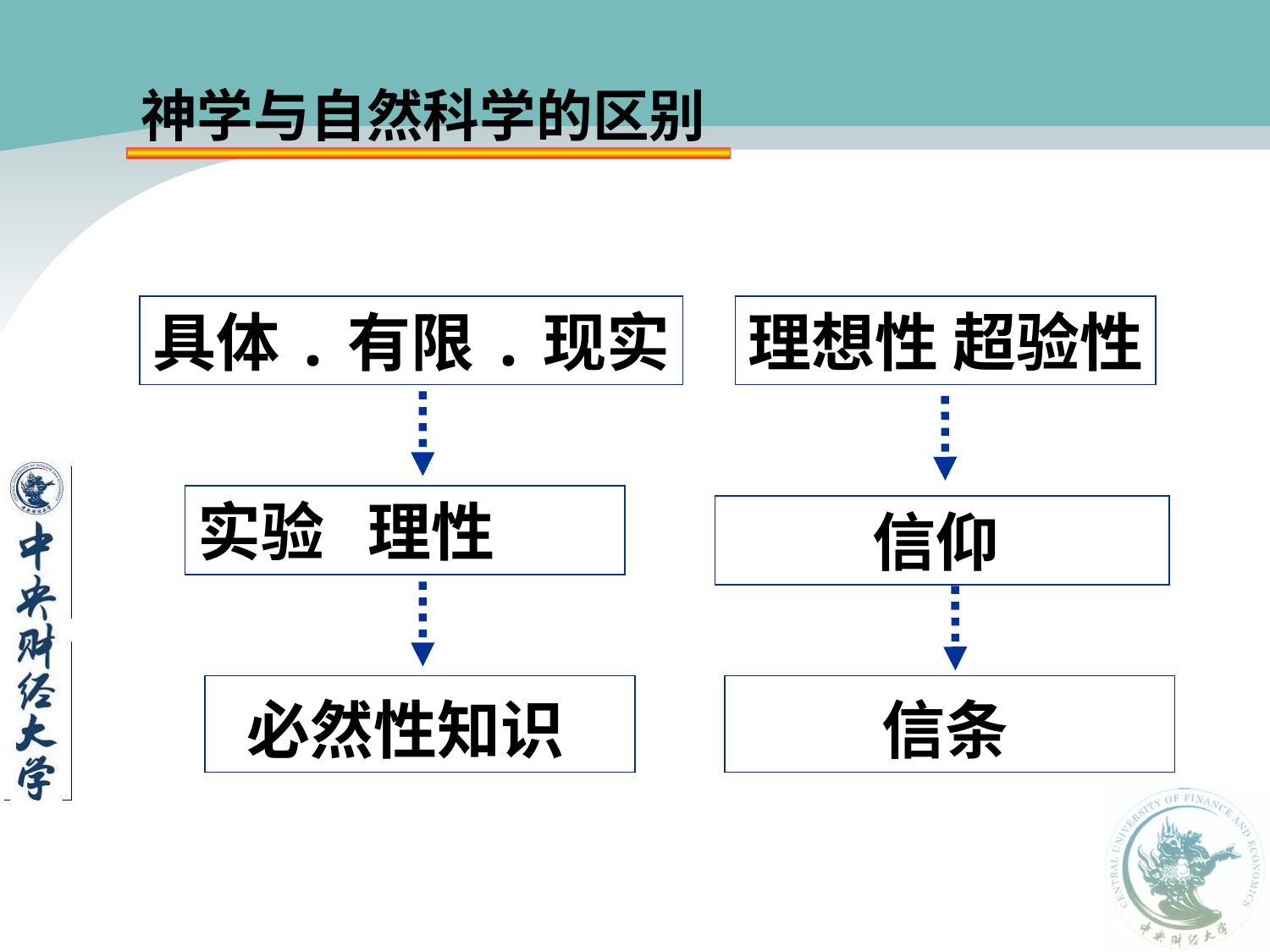

神学与自然科学的区别

具体.有限.现实
理想性 超验性

实验   理性
         信仰

 必然性知识
         信条